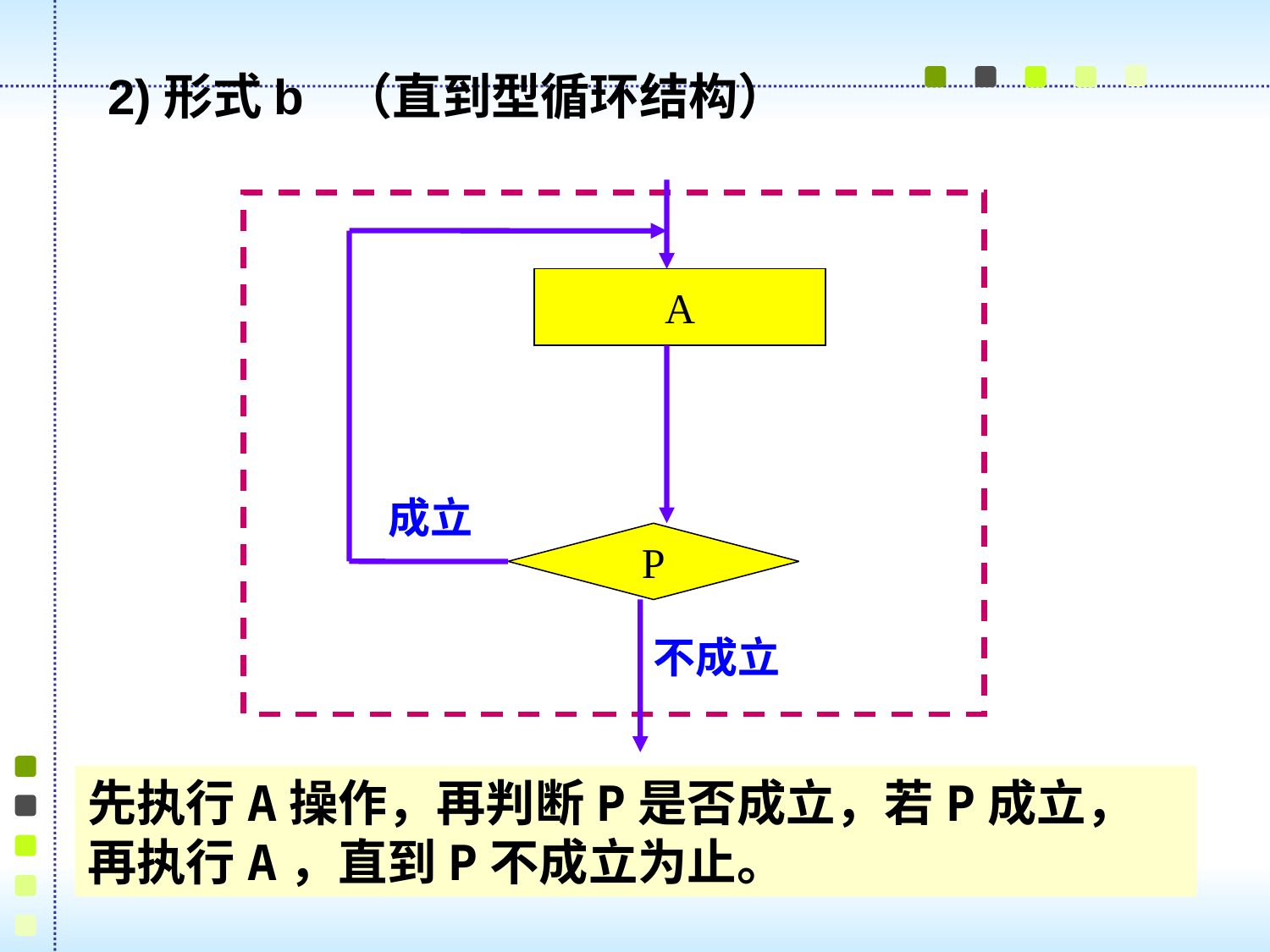

2)形式b  （直到型循环结构）

A

成立
P

不成立

先执行A操作，再判断P是否成立，若P成立，再执行A，直到P不成立为止。